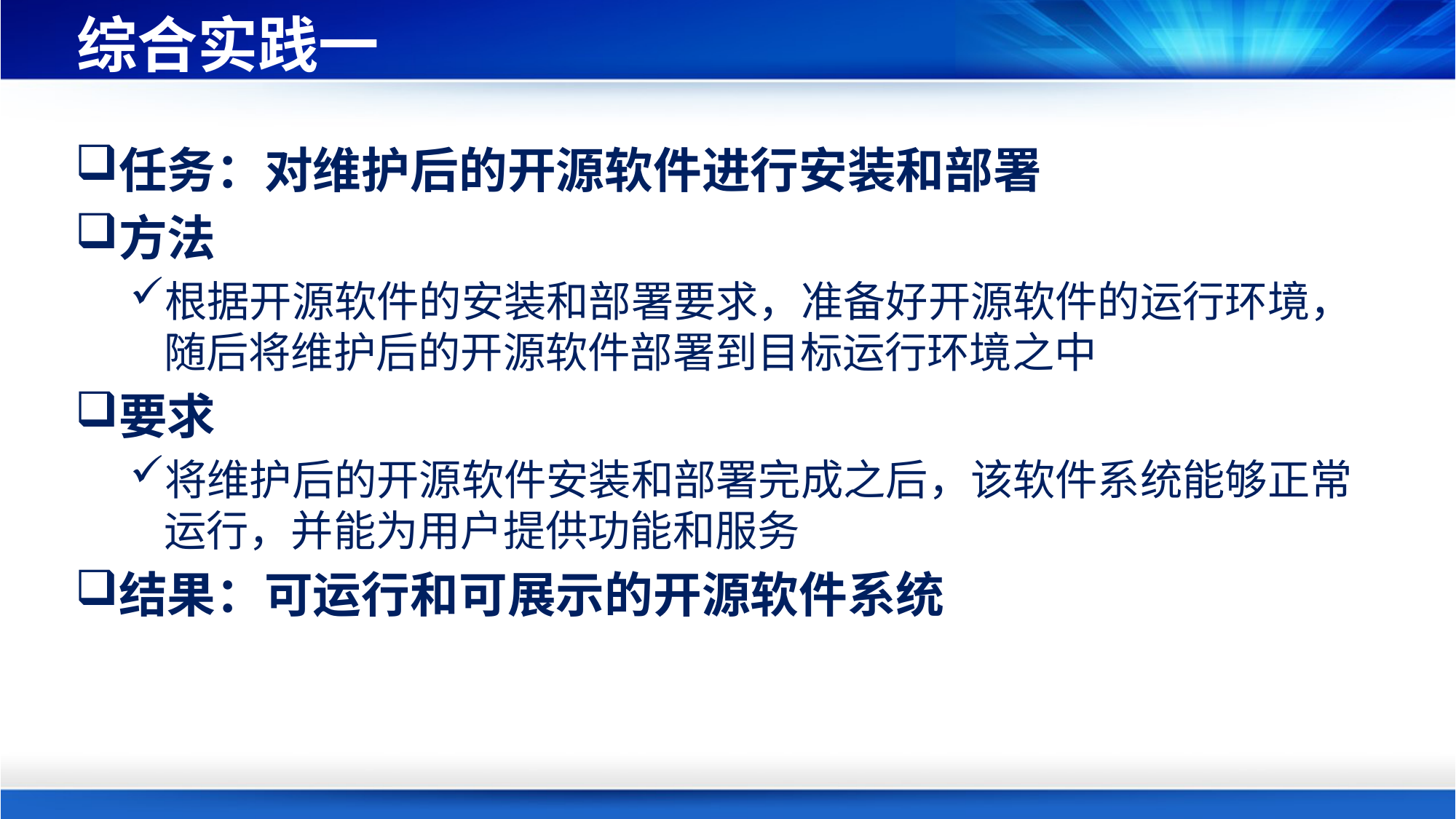

# 综合实践一
任务：对维护后的开源软件进行安装和部署
方法
根据开源软件的安装和部署要求，准备好开源软件的运行环境，随后将维护后的开源软件部署到目标运行环境之中
要求
将维护后的开源软件安装和部署完成之后，该软件系统能够正常运行，并能为用户提供功能和服务
结果：可运行和可展示的开源软件系统